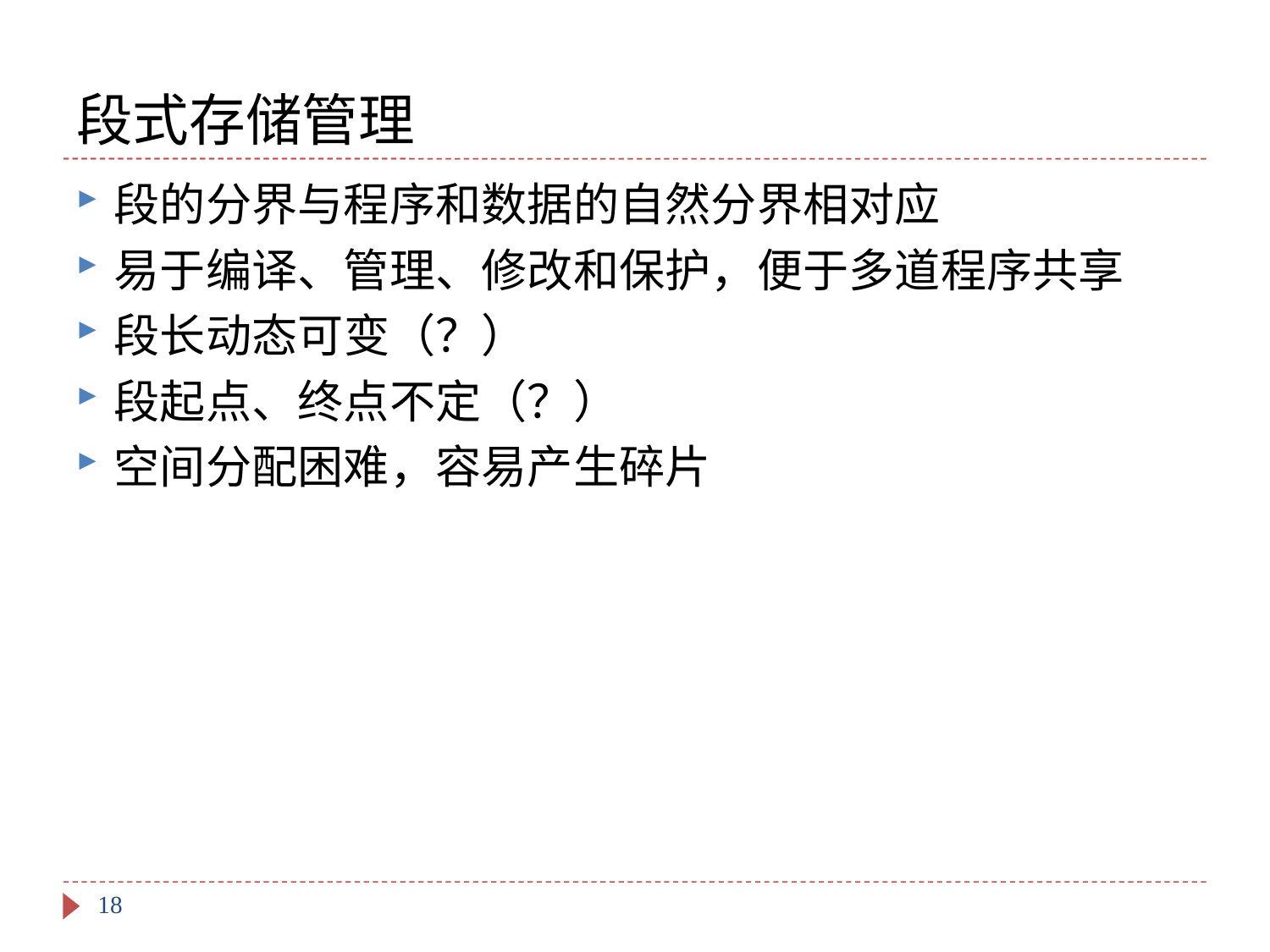

# 段式存储管理
段的分界与程序和数据的自然分界相对应
易于编译、管理、修改和保护，便于多道程序共享
段长动态可变（？）
段起点、终点不定（？）
空间分配困难，容易产生碎片

18